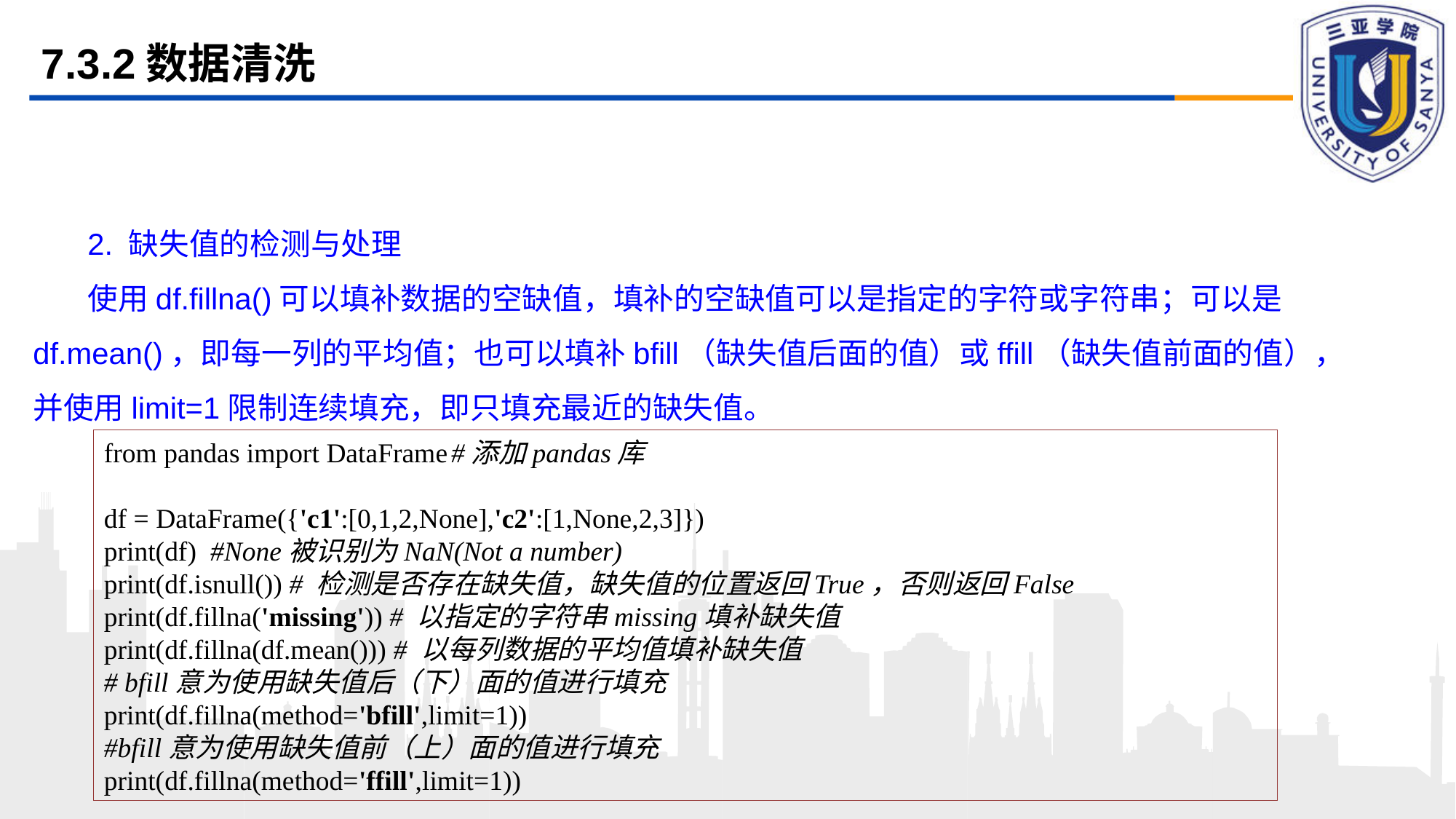

# 7.3.2数据清洗
2. 缺失值的检测与处理
使用df.fillna()可以填补数据的空缺值，填补的空缺值可以是指定的字符或字符串；可以是df.mean()，即每一列的平均值；也可以填补bfill（缺失值后面的值）或ffill（缺失值前面的值），并使用limit=1限制连续填充，即只填充最近的缺失值。
from pandas import DataFrame	#添加pandas库
df = DataFrame({'c1':[0,1,2,None],'c2':[1,None,2,3]})
print(df)  #None被识别为NaN(Not a number)
print(df.isnull()) # 检测是否存在缺失值，缺失值的位置返回True，否则返回False
print(df.fillna('missing')) # 以指定的字符串missing填补缺失值
print(df.fillna(df.mean())) # 以每列数据的平均值填补缺失值
# bfill意为使用缺失值后（下）面的值进行填充
print(df.fillna(method='bfill',limit=1))
#bfill意为使用缺失值前（上）面的值进行填充
print(df.fillna(method='ffill',limit=1))